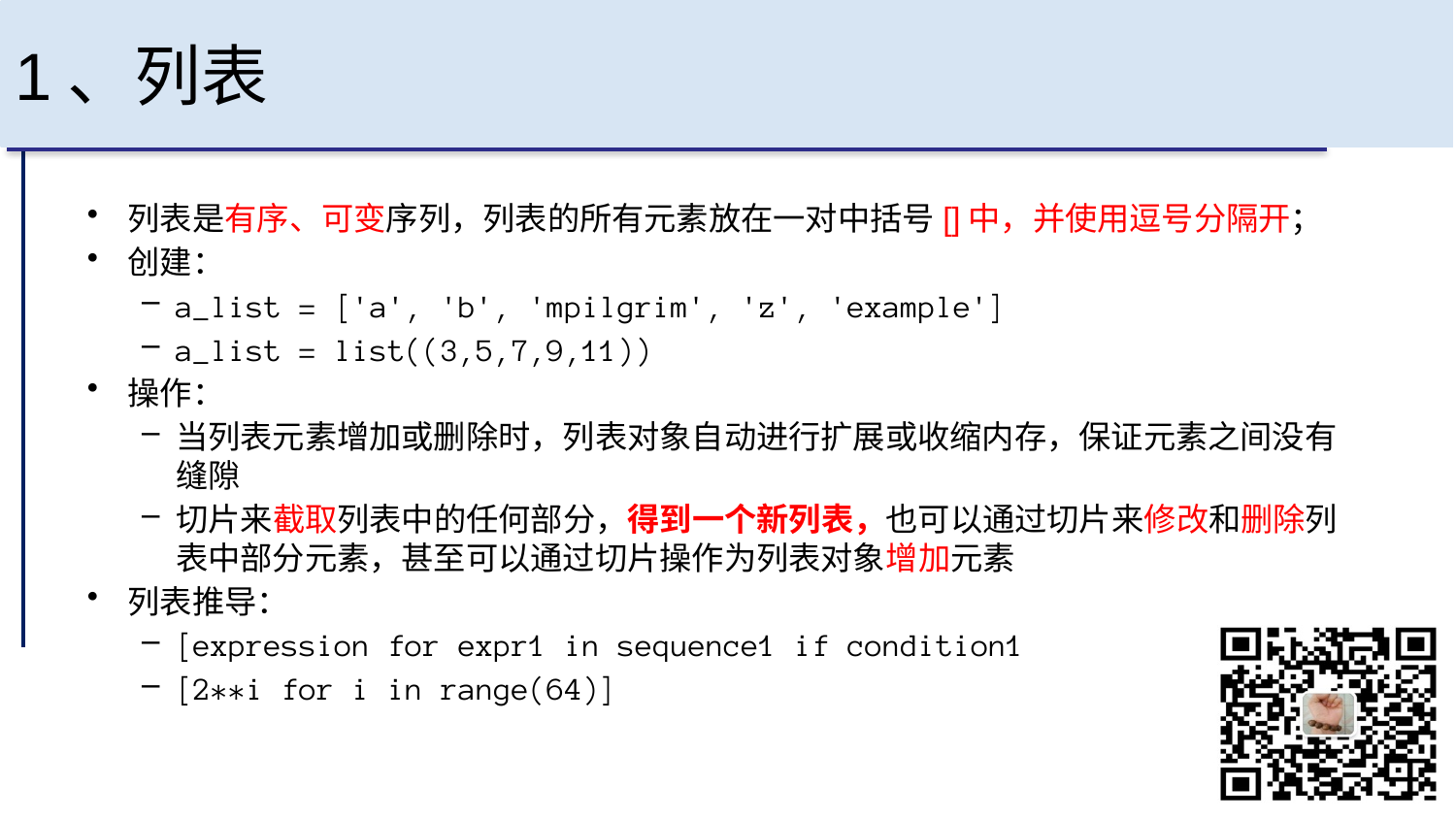

# 1、列表
列表是有序、可变序列，列表的所有元素放在一对中括号[]中，并使用逗号分隔开；
创建：
a_list = ['a', 'b', 'mpilgrim', 'z', 'example']
a_list = list((3,5,7,9,11))
操作：
当列表元素增加或删除时，列表对象自动进行扩展或收缩内存，保证元素之间没有缝隙
切片来截取列表中的任何部分，得到一个新列表，也可以通过切片来修改和删除列表中部分元素，甚至可以通过切片操作为列表对象增加元素
列表推导：
[expression for expr1 in sequence1 if condition1
[2**i for i in range(64)]